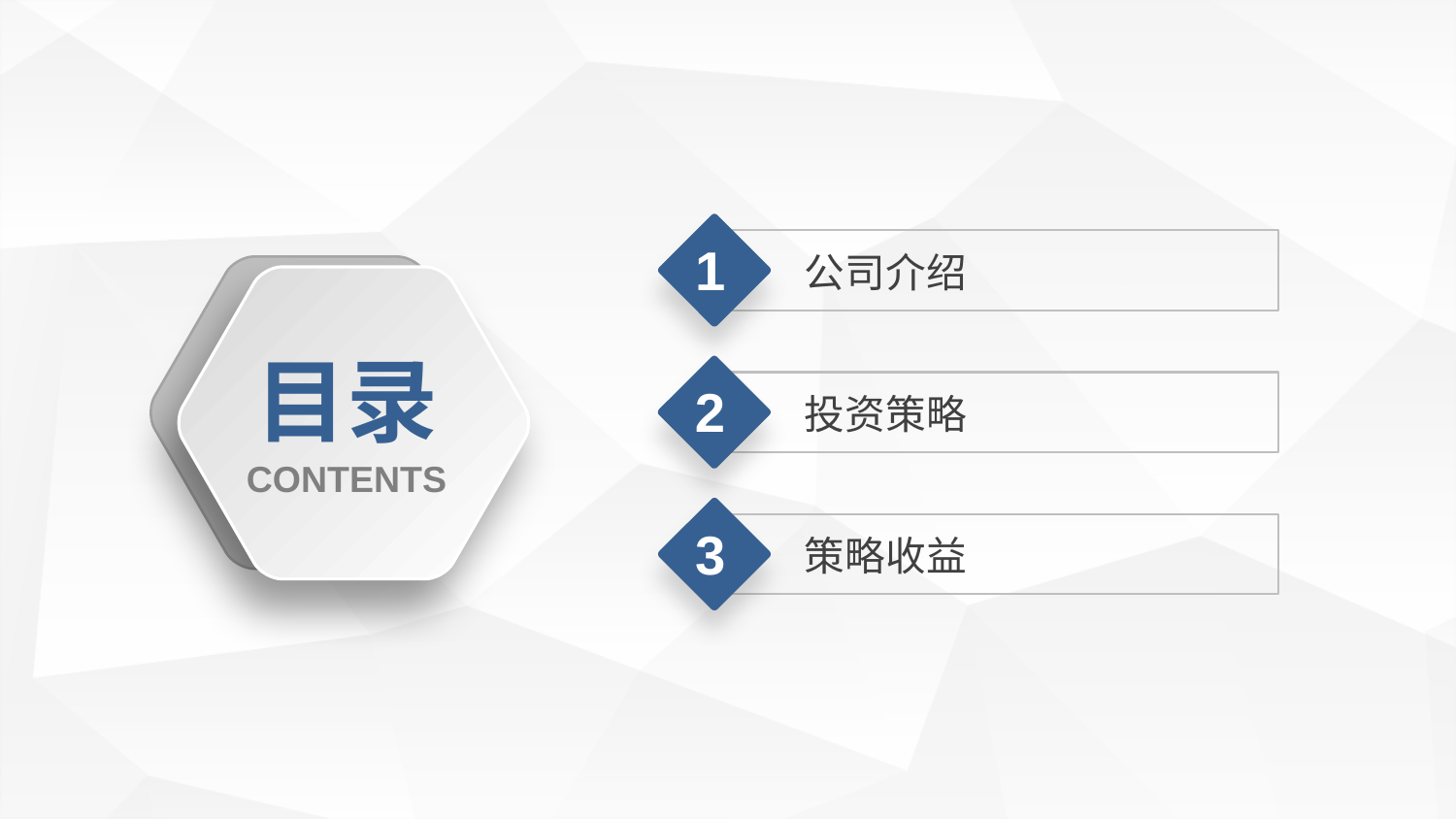

1

公司介绍

目录

2

投资策略
CONTENTS

3

策略收益